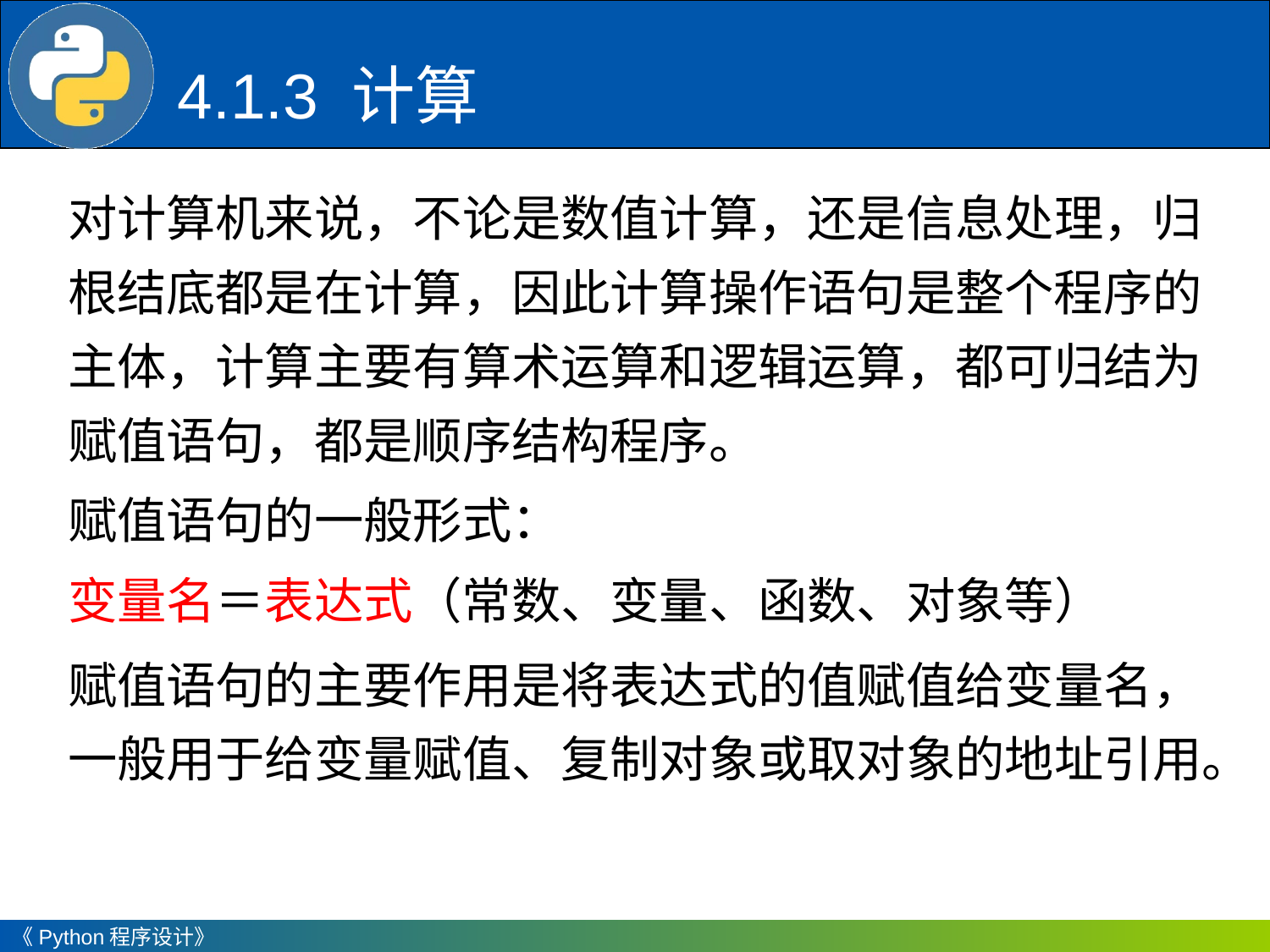

# 4.1.3 计算
对计算机来说，不论是数值计算，还是信息处理，归根结底都是在计算，因此计算操作语句是整个程序的主体，计算主要有算术运算和逻辑运算，都可归结为赋值语句，都是顺序结构程序。
赋值语句的一般形式：
变量名＝表达式（常数、变量、函数、对象等）
赋值语句的主要作用是将表达式的值赋值给变量名，一般用于给变量赋值、复制对象或取对象的地址引用。